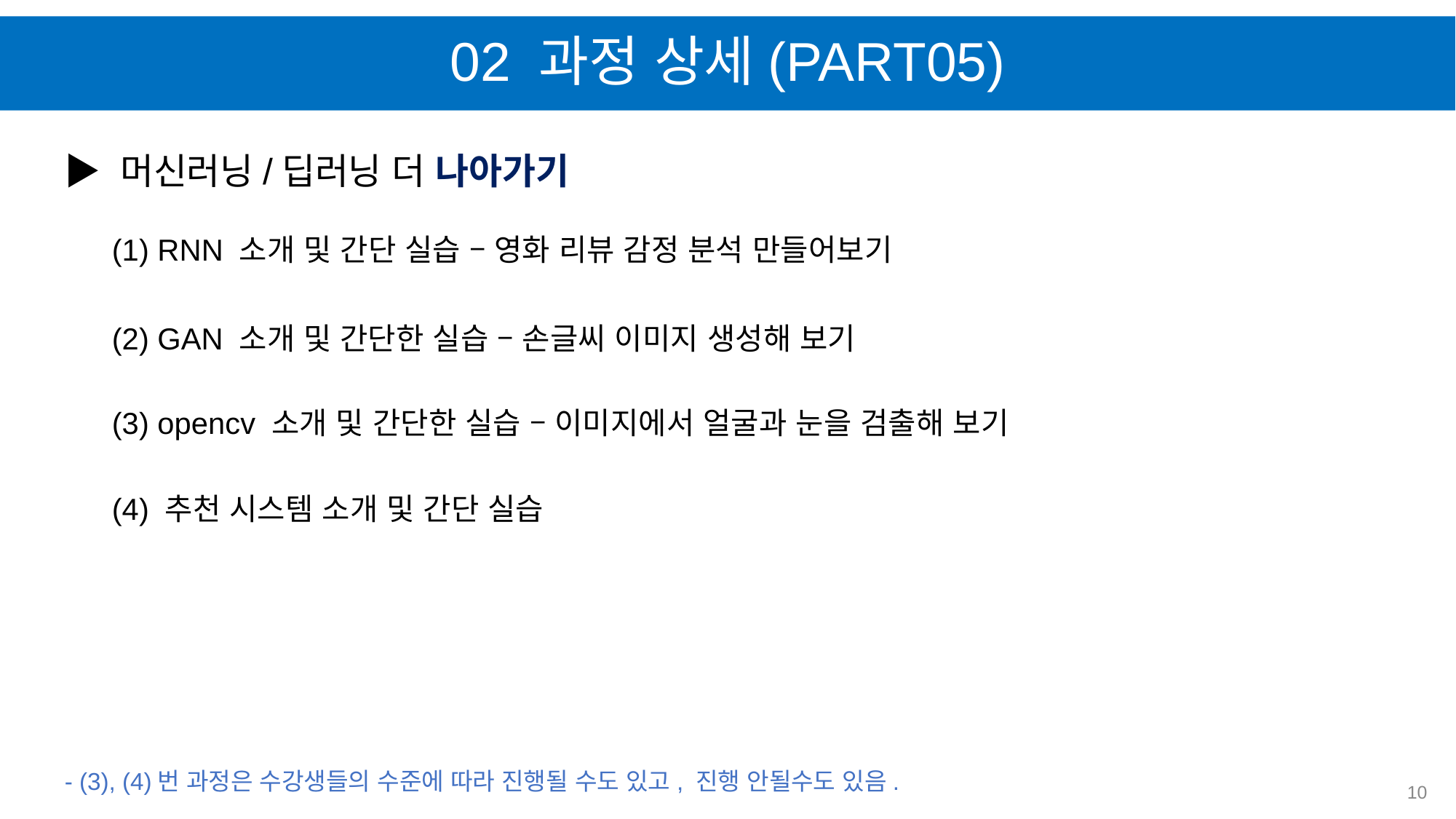

# 02 과정 상세(PART05)
▶ 머신러닝/딥러닝 더 나아가기
(1) RNN 소개 및 간단 실습 – 영화 리뷰 감정 분석 만들어보기
(2) GAN 소개 및 간단한 실습 – 손글씨 이미지 생성해 보기
(3) opencv 소개 및 간단한 실습 – 이미지에서 얼굴과 눈을 검출해 보기
(4) 추천 시스템 소개 및 간단 실습
- (3), (4)번 과정은 수강생들의 수준에 따라 진행될 수도 있고, 진행 안될수도 있음.
10